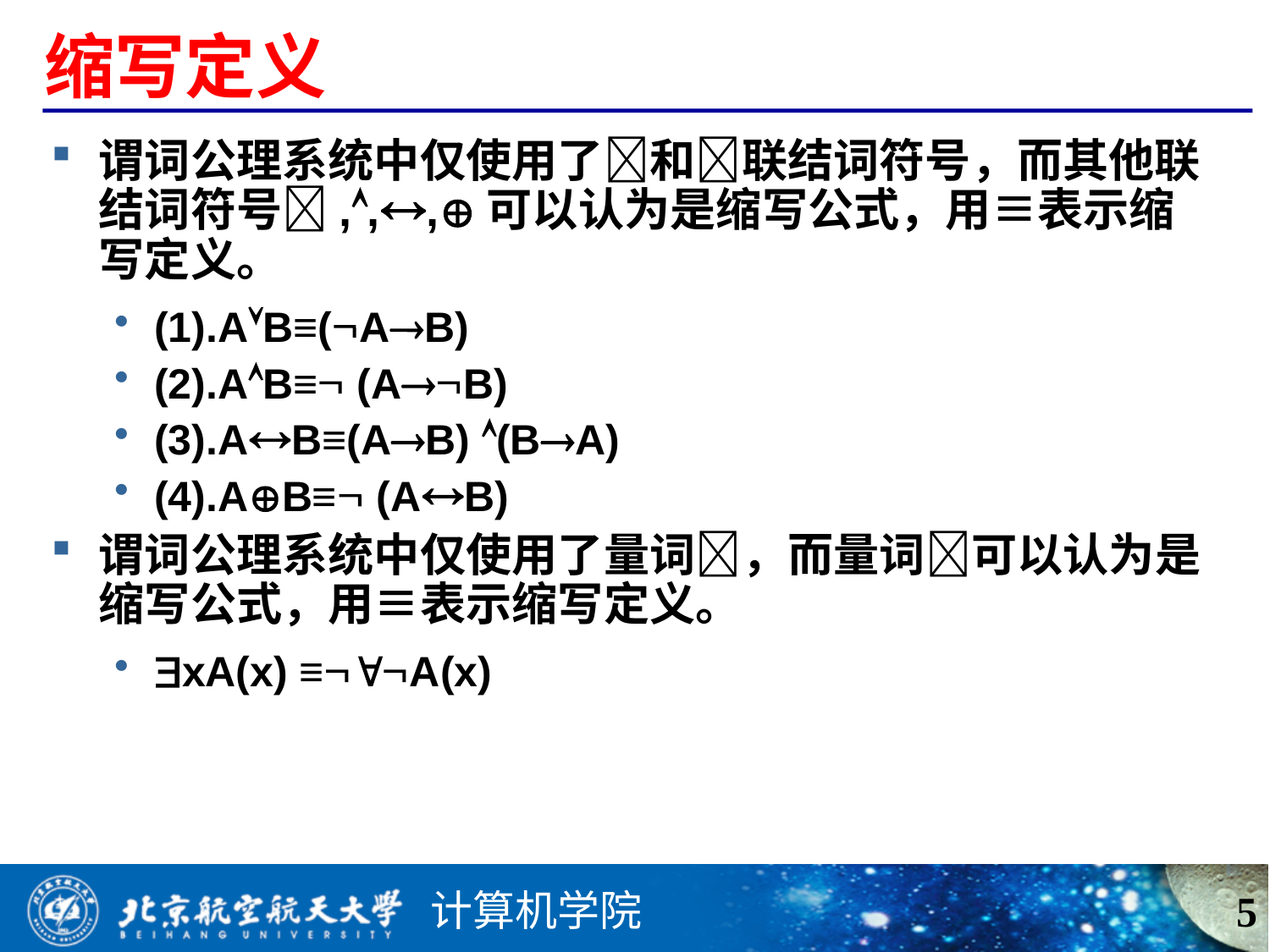

# 缩写定义
谓词公理系统中仅使用了¬和→联结词符号，而其他联结词符号∨,∧,↔,⊕可以认为是缩写公式，用≡表示缩写定义。
(1).A∨B≡(¬A→B)
(2).A∧B≡¬ (A→¬B)
(3).A↔B≡(A→B) ∧(B→A)
(4).A⊕B≡¬ (A↔B)
谓词公理系统中仅使用了量词∀，而量词∃可以认为是缩写公式，用≡表示缩写定义。
∃xA(x) ≡¬∀¬A(x)